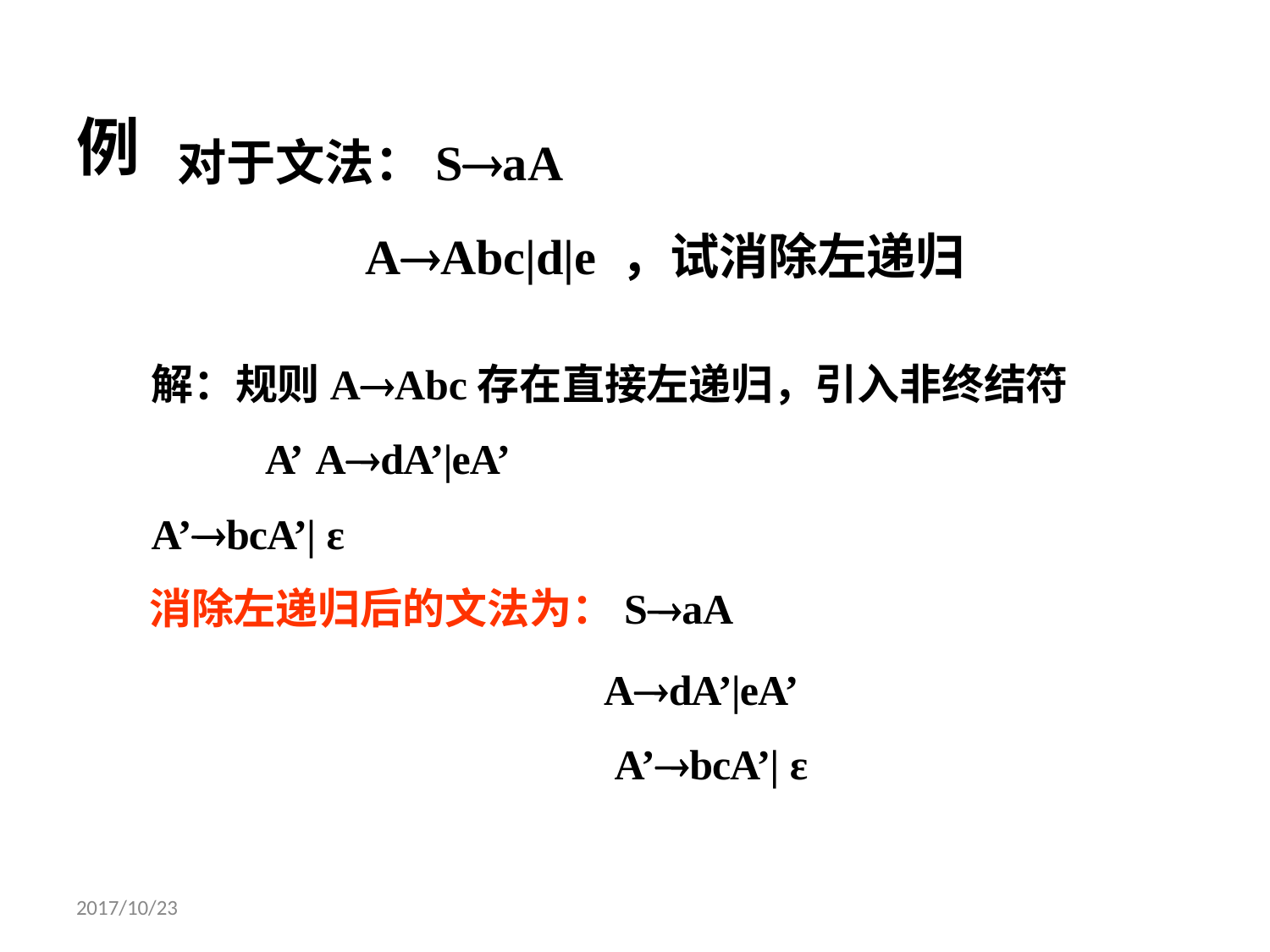

例
# 对于文法：S→aA
A→Abc|d|e ，试消除左递归
解：规则A→Abc存在直接左递归，引入非终结符A’  A→dA’|eA’
A’→bcA’| ε
消除左递归后的文法为：S→aA
A→dA’|eA’  A’→bcA’| ε
2017/10/23
14